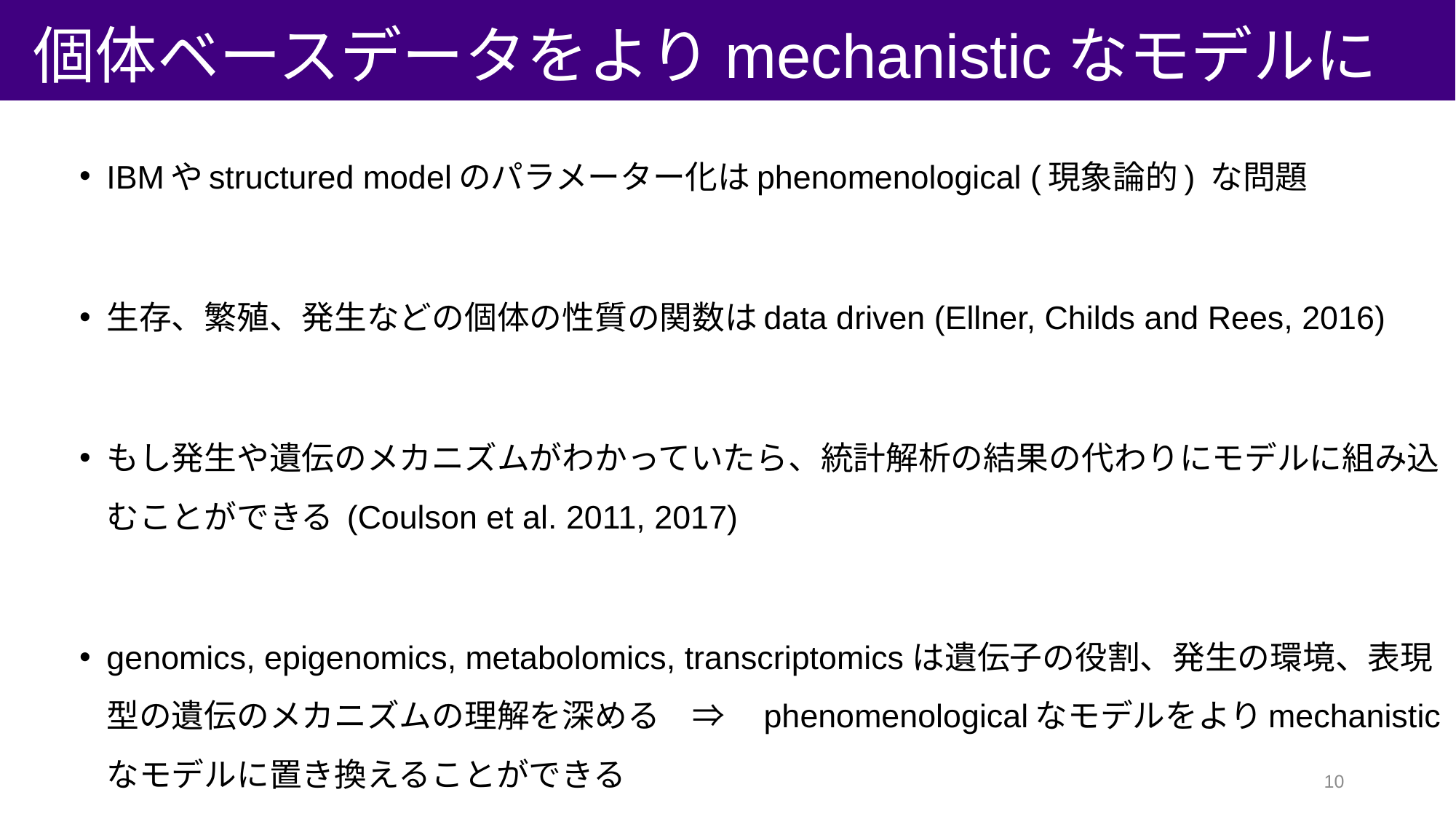

# 個体ベースデータをよりmechanisticなモデルに
IBMやstructured modelのパラメーター化はphenomenological (現象論的) な問題

生存、繁殖、発生などの個体の性質の関数はdata driven (Ellner, Childs and Rees, 2016)

もし発生や遺伝のメカニズムがわかっていたら、統計解析の結果の代わりにモデルに組み込むことができる (Coulson et al. 2011, 2017)

genomics, epigenomics, metabolomics, transcriptomicsは遺伝子の役割、発生の環境、表現型の遺伝のメカニズムの理解を深める　⇒　phenomenologicalなモデルをよりmechanisticなモデルに置き換えることができる
10